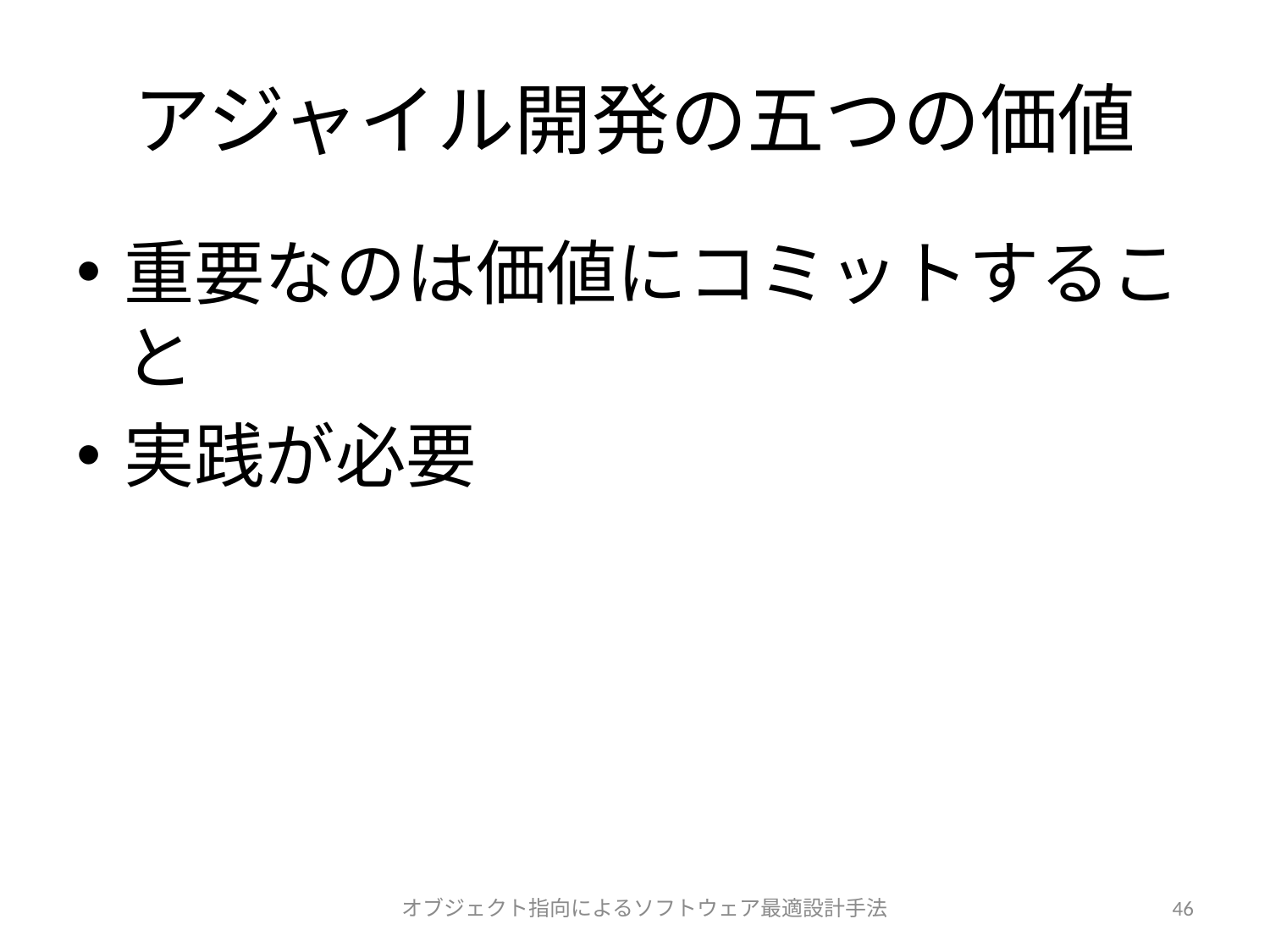

# アジャイル開発の五つの価値
重要なのは価値にコミットすること
実践が必要
オブジェクト指向によるソフトウェア最適設計手法
46